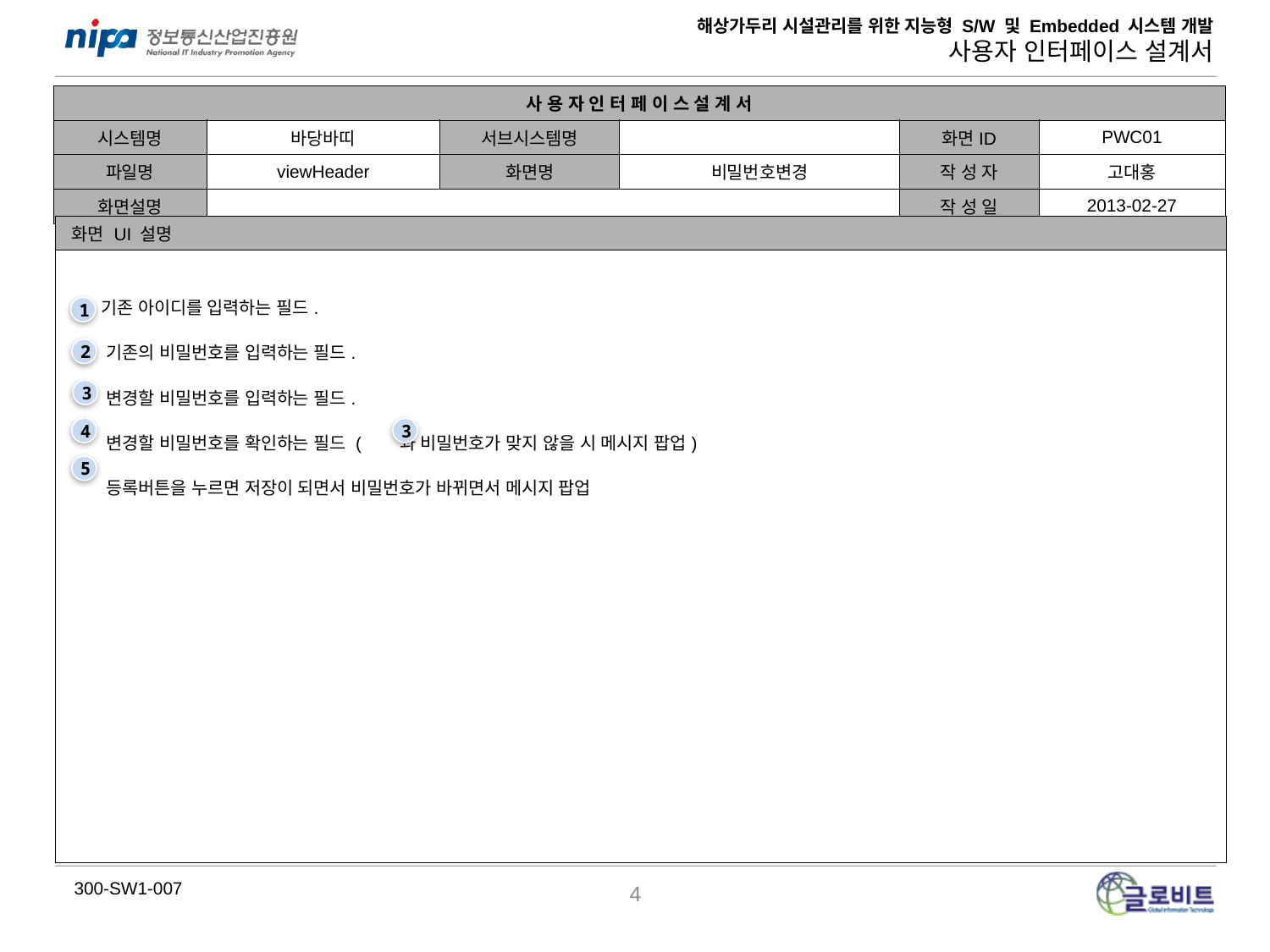

| 사 용 자 인 터 페 이 스 설 계 서 |  |  |  |  |  |
| --- | --- | --- | --- | --- | --- |
| 시스템명 | 바당바띠 | 서브시스템명 |  | 화면ID | PWC01 |
| 파일명 | viewHeader | 화면명 | 비밀번호변경 | 작 성 자 | 고대홍 |
| 화면설명 |  |  |  | 작 성 일 | 2013-02-27 |
| 화면 UI 설명 |
| --- |
| 기존 아이디를 입력하는 필드. 기존의 비밀번호를 입력하는 필드. 변경할 비밀번호를 입력하는 필드. 변경할 비밀번호를 확인하는 필드 ( 과 비밀번호가 맞지 않을 시 메시지 팝업) 등록버튼을 누르면 저장이 되면서 비밀번호가 바뀌면서 메시지 팝업 |
1
2
3
4
3
5